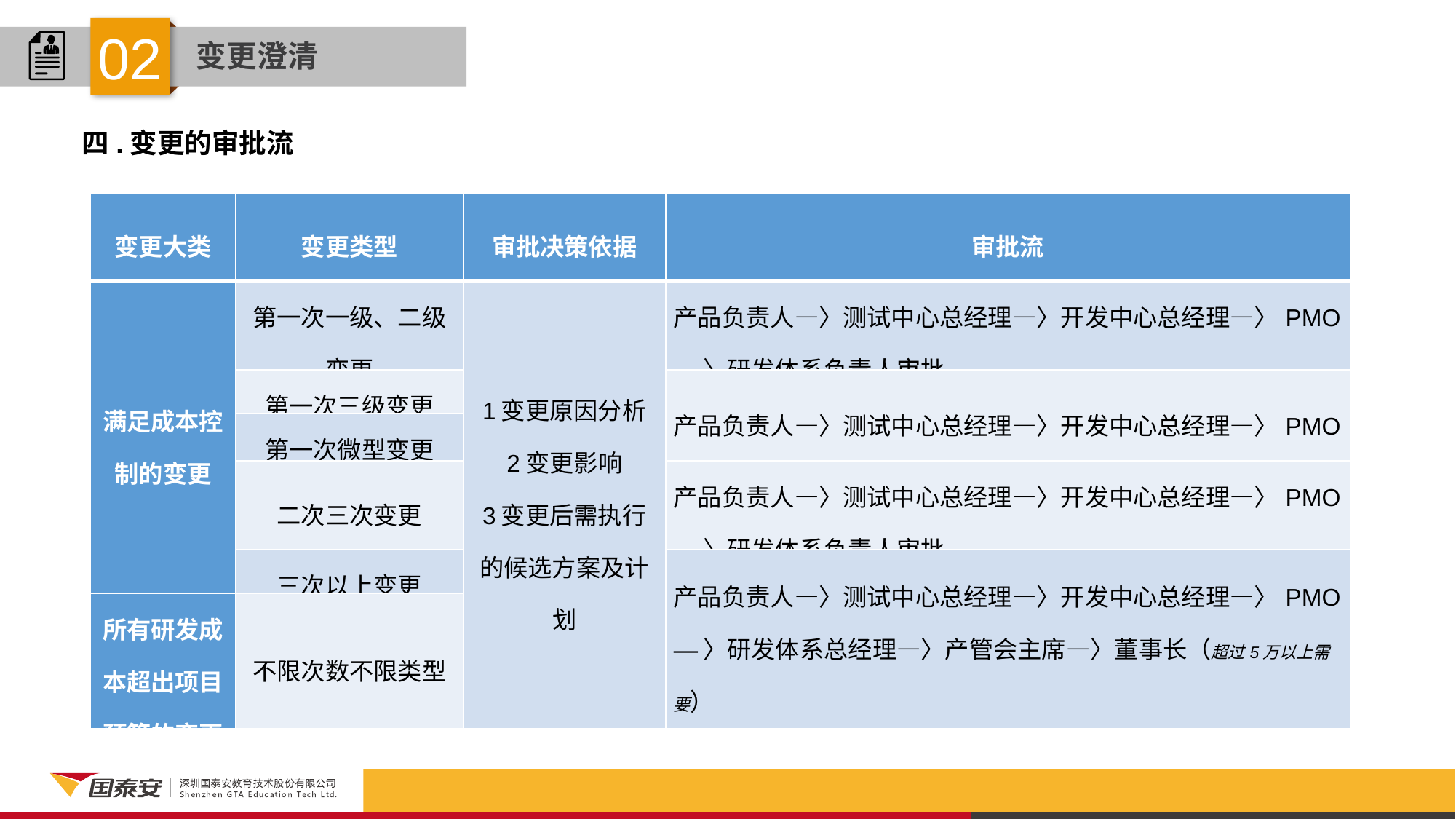

02

变更澄清

四.变更的审批流
| 变更大类 | 变更类型 | 审批决策依据 | 审批流 |
| --- | --- | --- | --- |
| 满足成本控制的变更 | 第一次一级、二级变更 | 1变更原因分析 2变更影响 3变更后需执行的候选方案及计划 | 产品负责人—〉测试中心总经理—〉开发中心总经理—〉PMO—〉研发体系负责人审批 |
|  | 第一次三级变更 |  | 产品负责人—〉测试中心总经理—〉开发中心总经理—〉PMO |
|  | 第一次微型变更 |  |  |
|  | 二次三次变更 |  | 产品负责人—〉测试中心总经理—〉开发中心总经理—〉PMO—〉研发体系负责人审批 |
|  | 三次以上变更 |  | 产品负责人—〉测试中心总经理—〉开发中心总经理—〉PMO—〉研发体系总经理—〉产管会主席—〉董事长（超过5万以上需要） |
| 所有研发成本超出项目预算的变更 | 不限次数不限类型 |  |  |